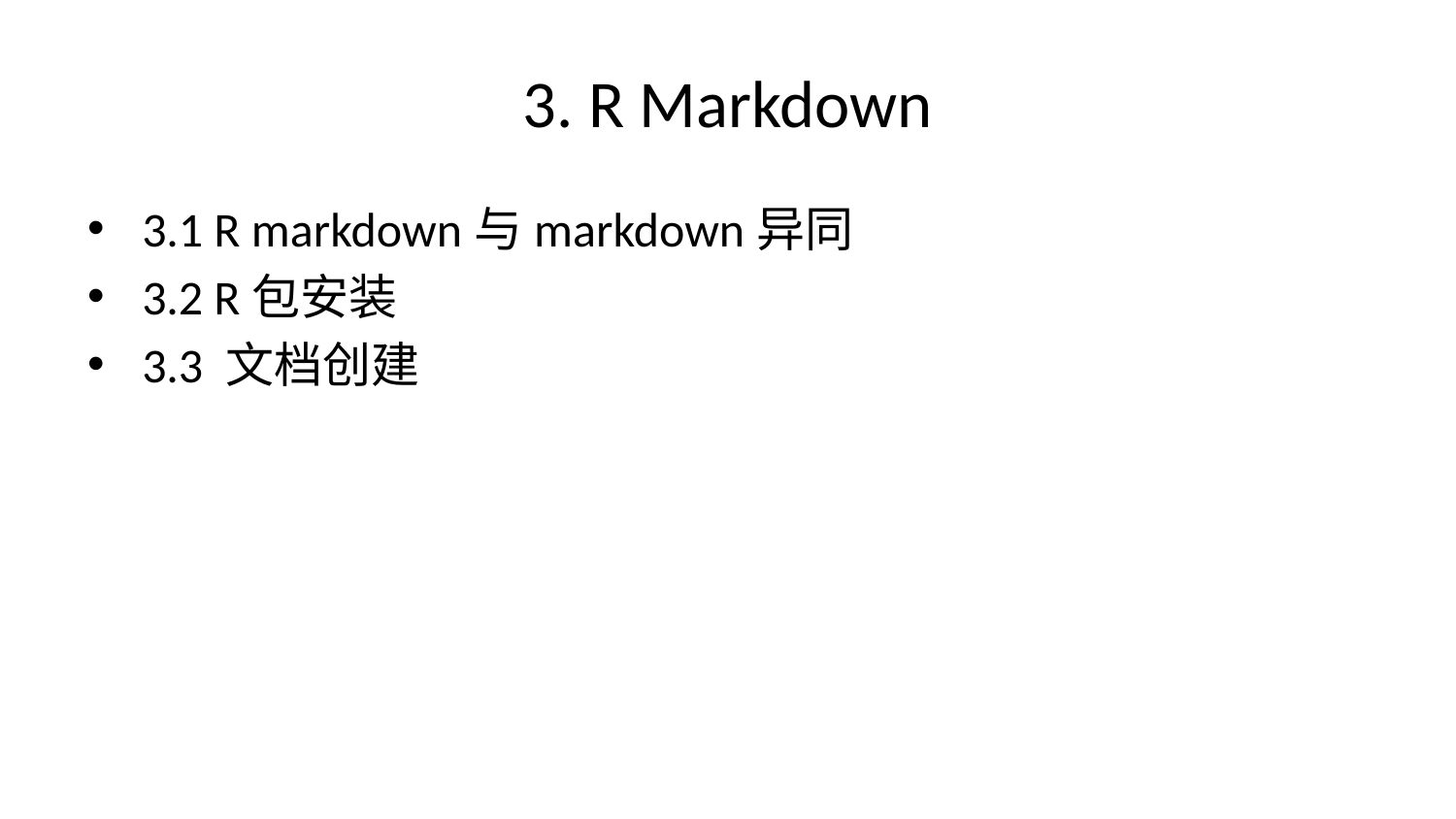

# 3. R Markdown
3.1 R markdown与markdown异同
3.2 R包安装
3.3 文档创建